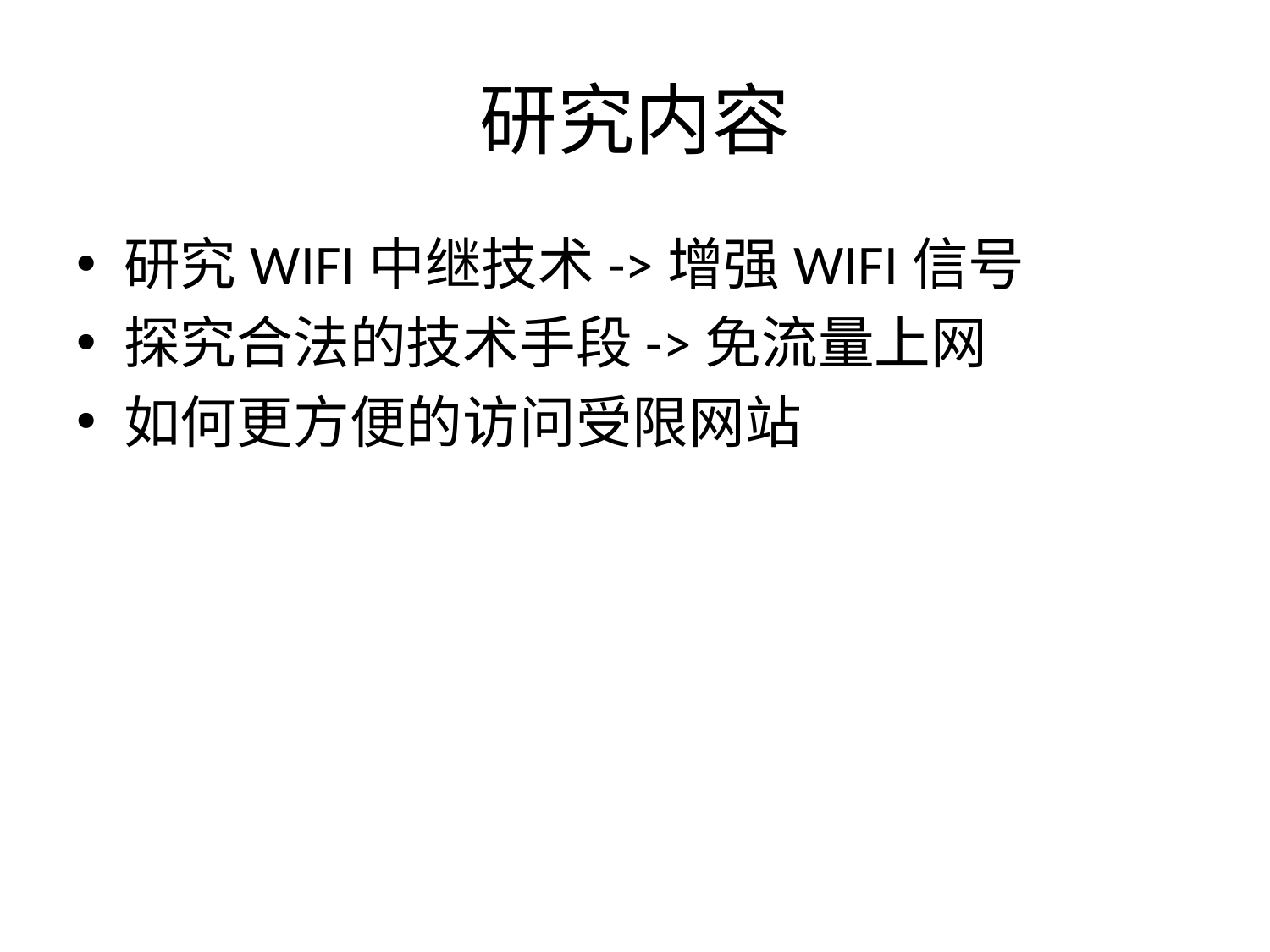

# 研究内容
研究WIFI中继技术->增强WIFI信号
探究合法的技术手段->免流量上网
如何更方便的访问受限网站